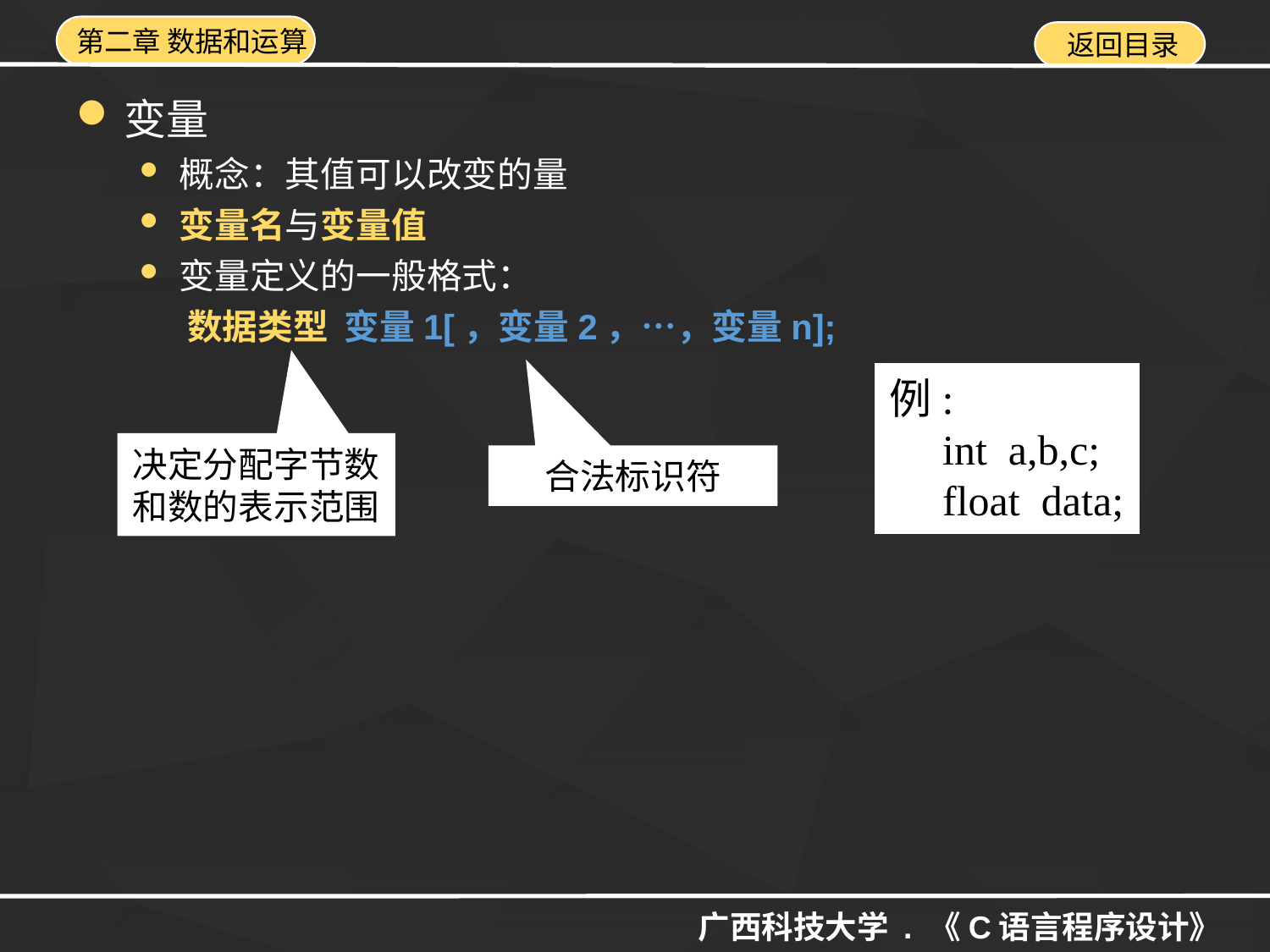

变量
概念：其值可以改变的量
变量名与变量值
变量定义的一般格式：
     数据类型  变量1[，变量2，…，变量n];
例:
     int  a,b,c;
     float  data;
决定分配字节数
和数的表示范围
合法标识符